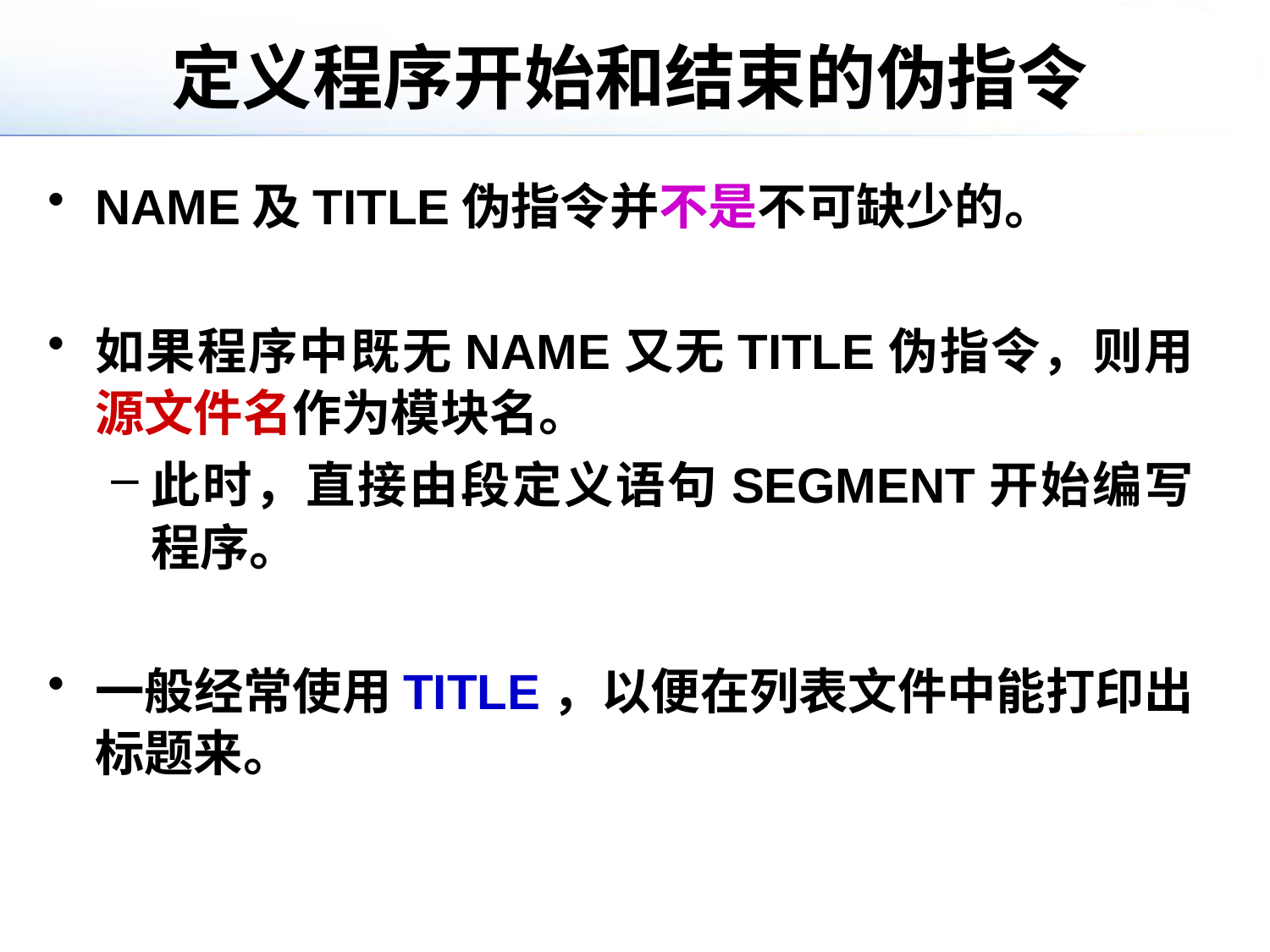

# 定义程序开始和结束的伪指令
NAME及TITLE伪指令并不是不可缺少的。

如果程序中既无NAME又无TITLE伪指令，则用源文件名作为模块名。
此时，直接由段定义语句SEGMENT开始编写程序。

一般经常使用TITLE，以便在列表文件中能打印出标题来。